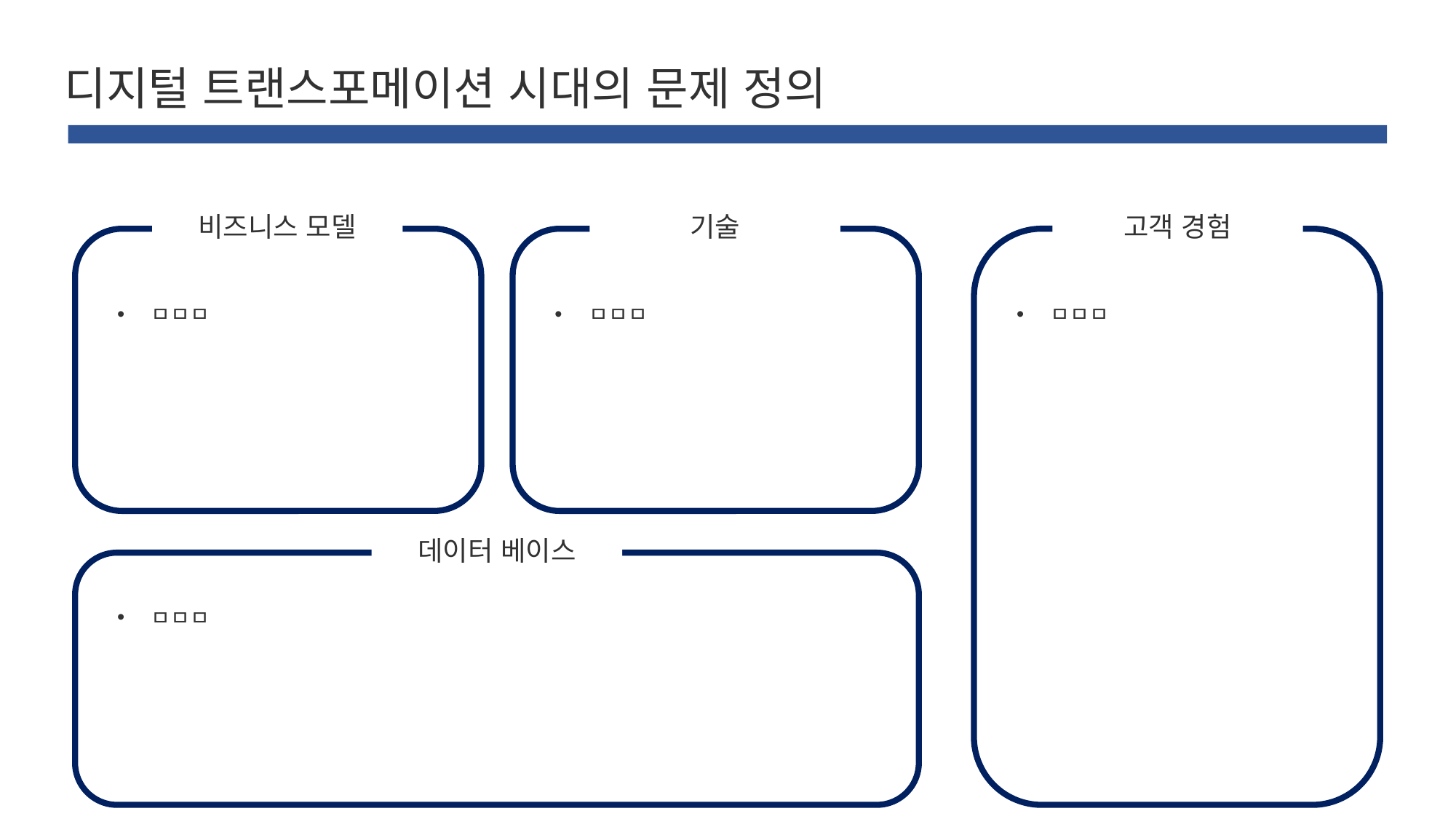

디지털 트랜스포메이션 시대의 문제 정의

고객 경험
비즈니스 모델
기술

ㅁㅁㅁ
ㅁㅁㅁ
ㅁㅁㅁ
데이터 베이스

ㅁㅁㅁ